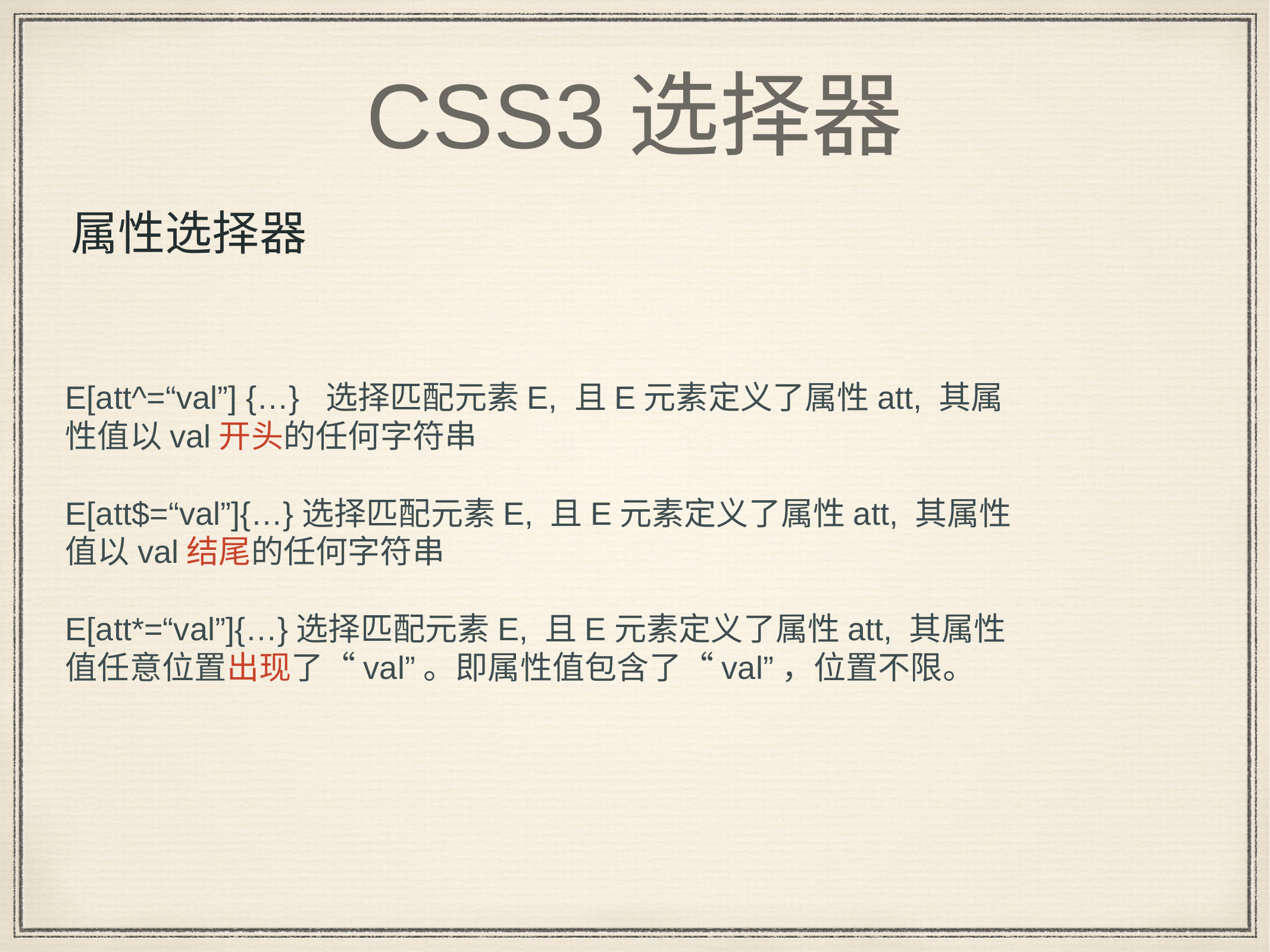

# CSS3选择器
属性选择器
E[att^=“val”] {…}  选择匹配元素E, 且E元素定义了属性att, 其属性值以val开头的任何字符串

E[att$=“val”]{…}选择匹配元素E, 且E元素定义了属性att, 其属性值以val结尾的任何字符串

E[att*=“val”]{…}选择匹配元素E, 且E元素定义了属性att, 其属性值任意位置出现了“val”。即属性值包含了“val”，位置不限。